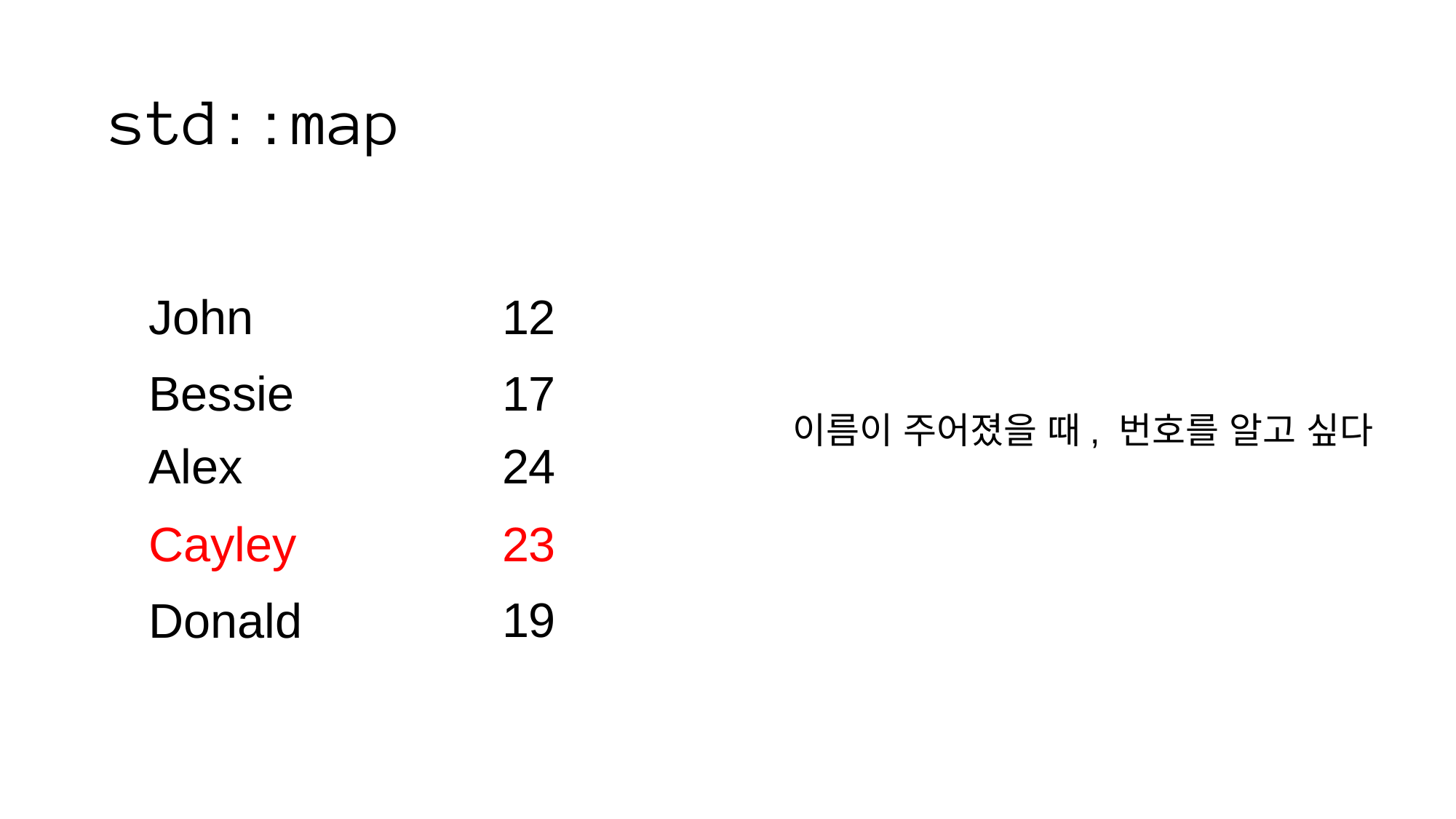

# std::map

John
12
17
Bessie
이름이 주어졌을 때, 번호를 알고 싶다
24
Alex
Cayley
23
19
Donald